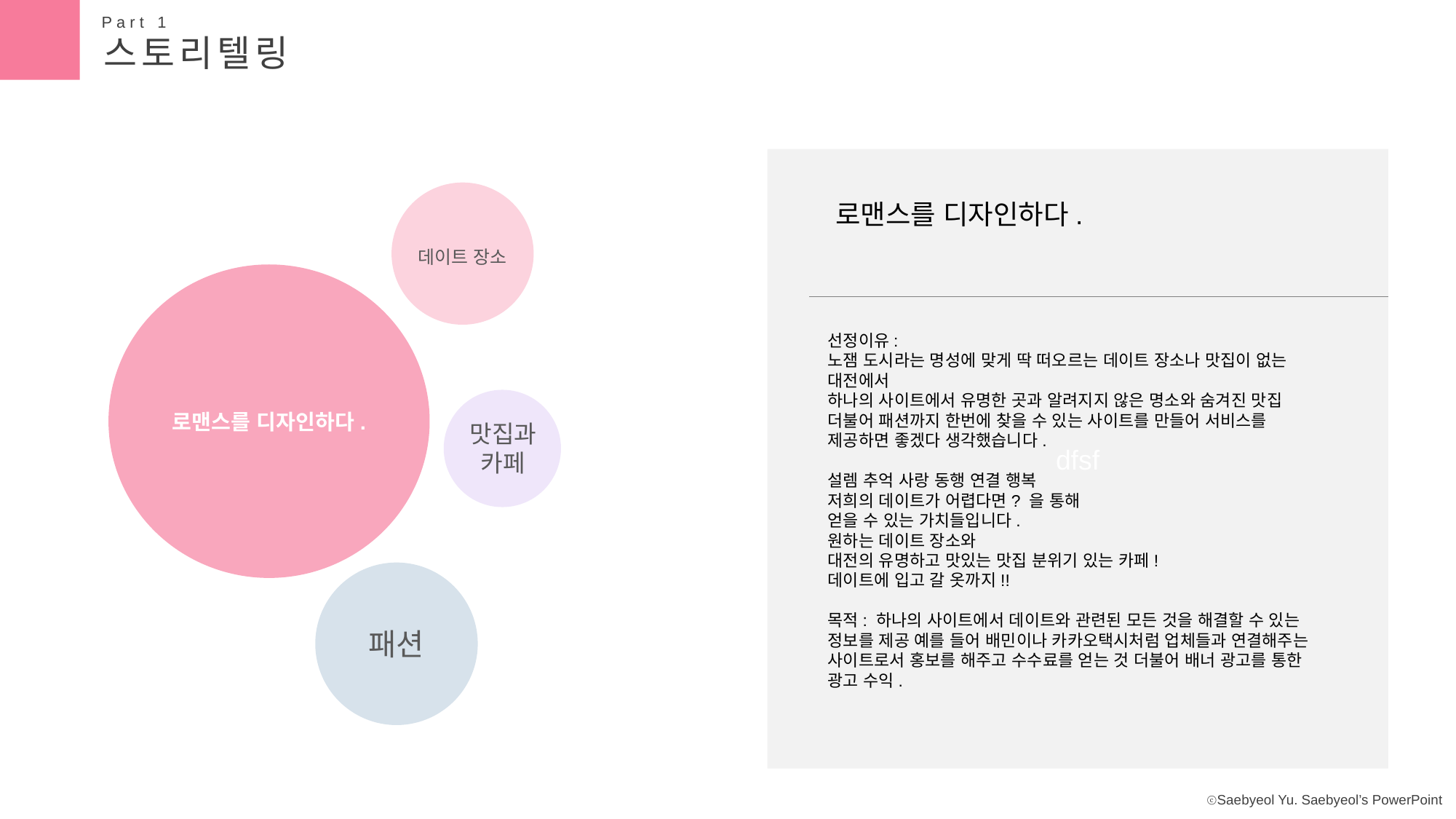

Part 1
스토리텔링
dfsf

로맨스를 디자인하다.

로맨스를 디자인하다.
데이트 장소
선정이유:
노잼 도시라는 명성에 맞게 딱 떠오르는 데이트 장소나 맛집이 없는 대전에서
하나의 사이트에서 유명한 곳과 알려지지 않은 명소와 숨겨진 맛집 더불어 패션까지 한번에 찾을 수 있는 사이트를 만들어 서비스를 제공하면 좋겠다 생각했습니다.

설렘 추억 사랑 동행 연결 행복
저희의 데이트가 어렵다면? 을 통해
얻을 수 있는 가치들입니다.
원하는 데이트 장소와
대전의 유명하고 맛있는 맛집 분위기 있는 카페!
데이트에 입고 갈 옷까지!!

목적: 하나의 사이트에서 데이트와 관련된 모든 것을 해결할 수 있는 정보를 제공 예를 들어 배민이나 카카오택시처럼 업체들과 연결해주는 사이트로서 홍보를 해주고 수수료를 얻는 것 더불어 배너 광고를 통한 광고 수익.

맛집과 카페
패션